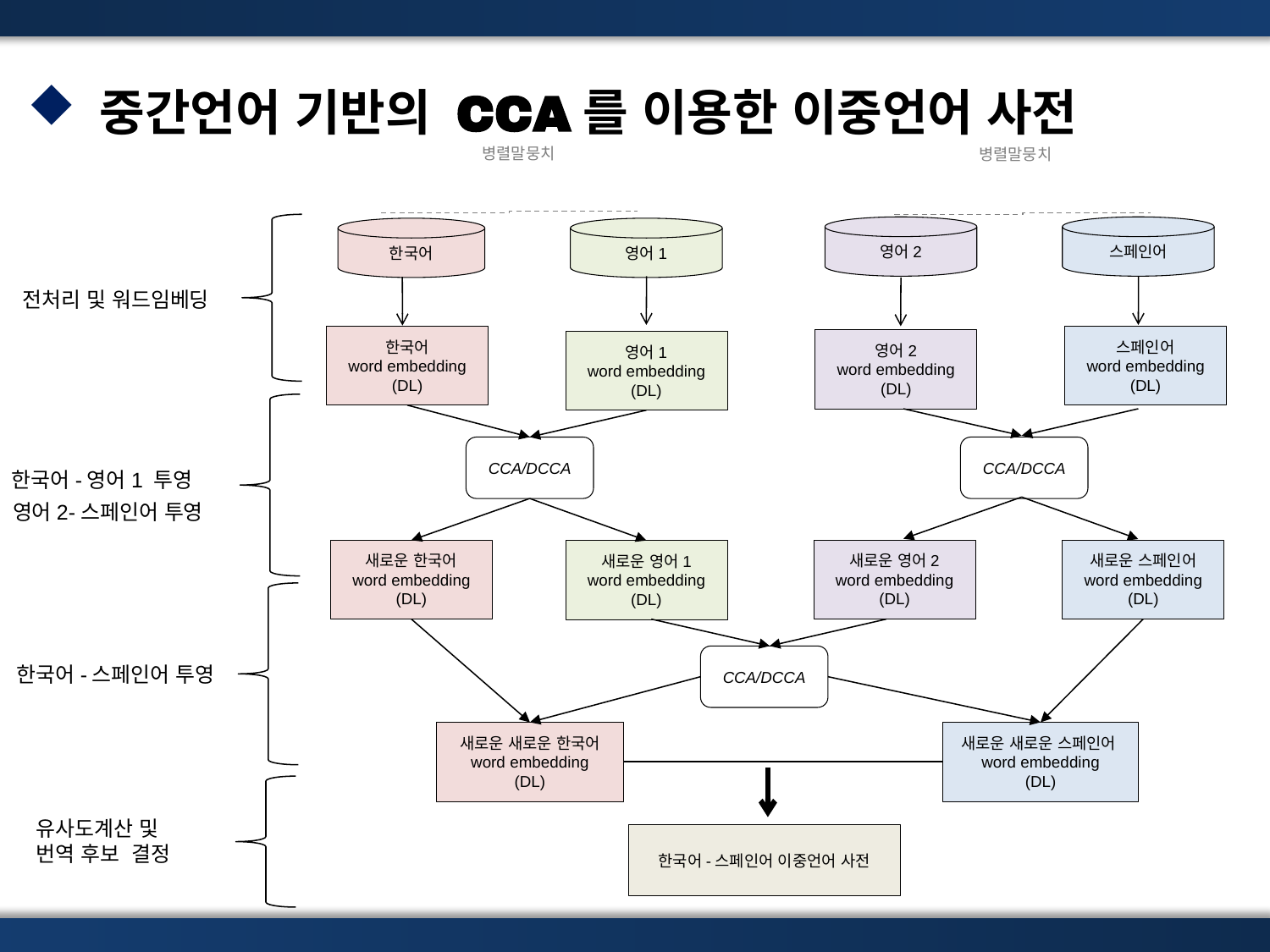

중간언어 기반의 CCA를 이용한 이중언어 사전

병렬말뭉치
병렬말뭉치
영어2
스페인어
한국어
영어1
스페인어
word embedding
(DL)
한국어
word embedding
(DL)
영어2
word embedding
(DL)
영어1
word embedding
(DL)
CCA/DCCA
CCA/DCCA
새로운 한국어
word embedding
(DL)
새로운 영어2
word embedding
(DL)
새로운 스페인어
word embedding
(DL)
새로운 영어1
word embedding
(DL)
CCA/DCCA
새로운 새로운 한국어
word embedding
(DL)
새로운 새로운 스페인어word embedding
(DL)
한국어-스페인어 이중언어 사전

전처리 및 워드임베딩

한국어-영어1 투영

영어2-스페인어 투영

한국어-스페인어 투영

유사도계산 및
번역 후보  결정